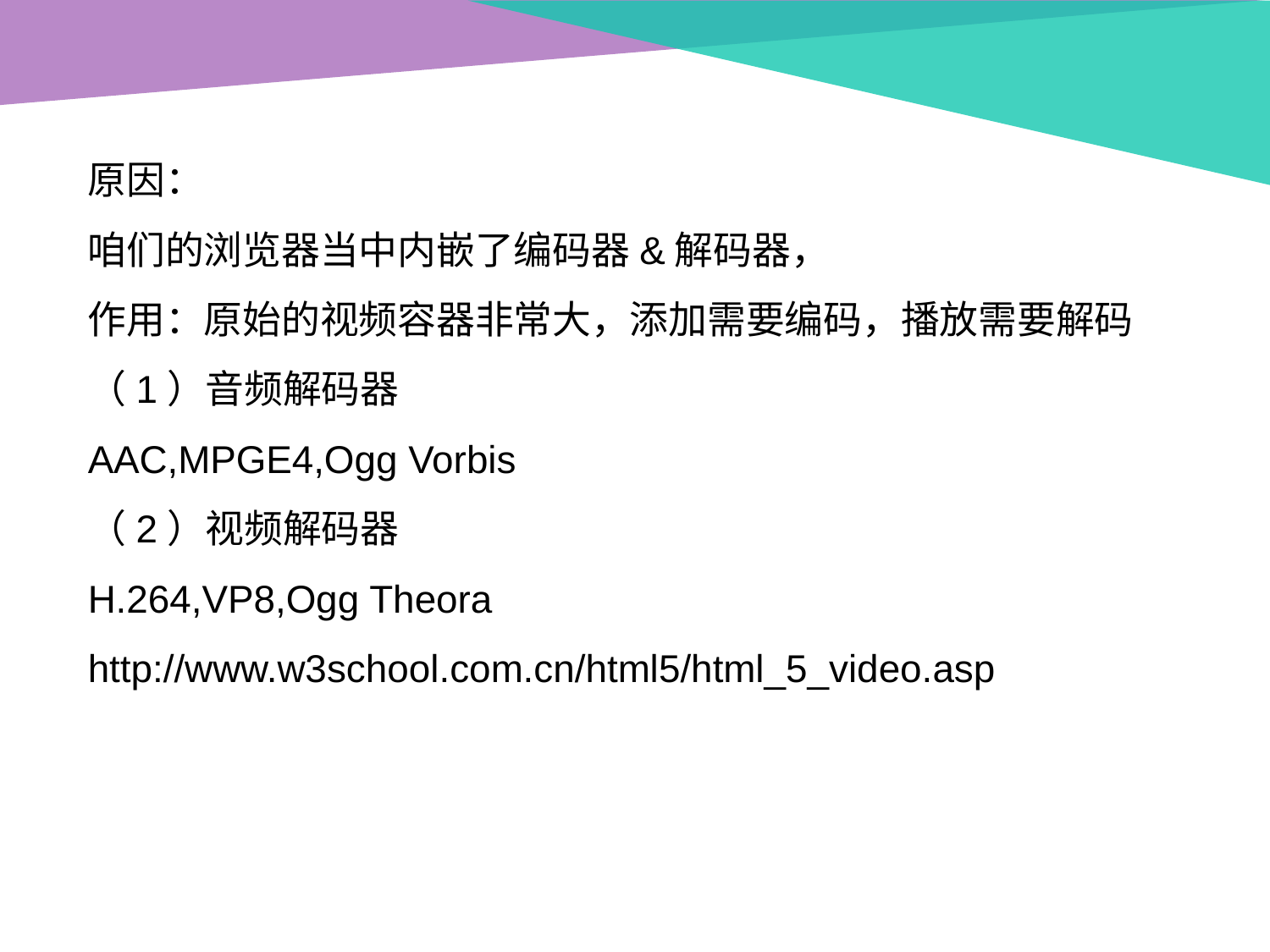

原因：
咱们的浏览器当中内嵌了编码器&解码器，
作用：原始的视频容器非常大，添加需要编码，播放需要解码
（1）音频解码器
AAC,MPGE4,Ogg Vorbis
（2）视频解码器
H.264,VP8,Ogg Theora
http://www.w3school.com.cn/html5/html_5_video.asp